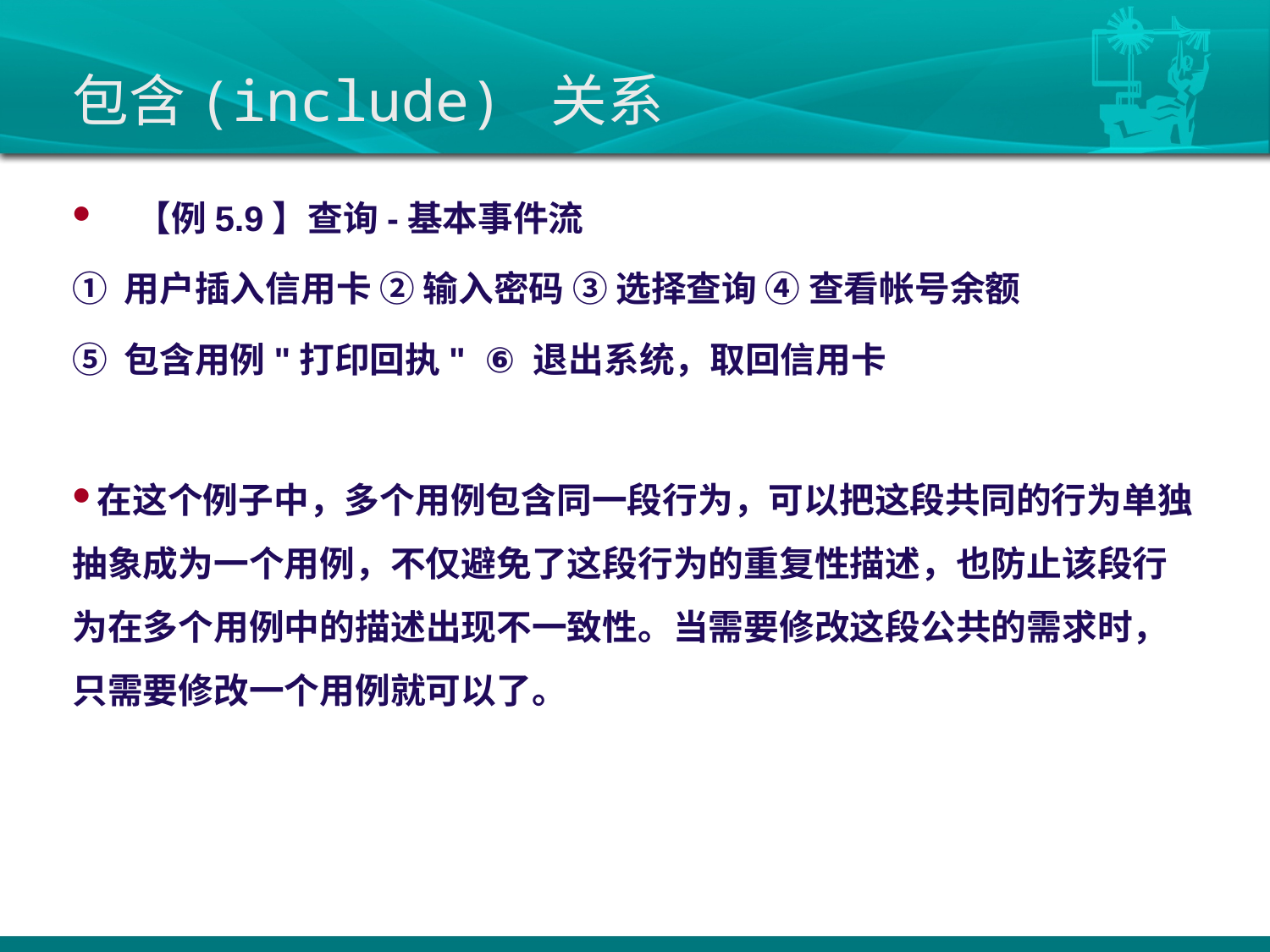

# 包含(include) 关系
【例5.9】查询-基本事件流
① 用户插入信用卡 ② 输入密码 ③ 选择查询 ④ 查看帐号余额
⑤ 包含用例"打印回执"  ⑥ 退出系统，取回信用卡

在这个例子中，多个用例包含同一段行为，可以把这段共同的行为单独抽象成为一个用例，不仅避免了这段行为的重复性描述，也防止该段行为在多个用例中的描述出现不一致性。当需要修改这段公共的需求时，只需要修改一个用例就可以了。